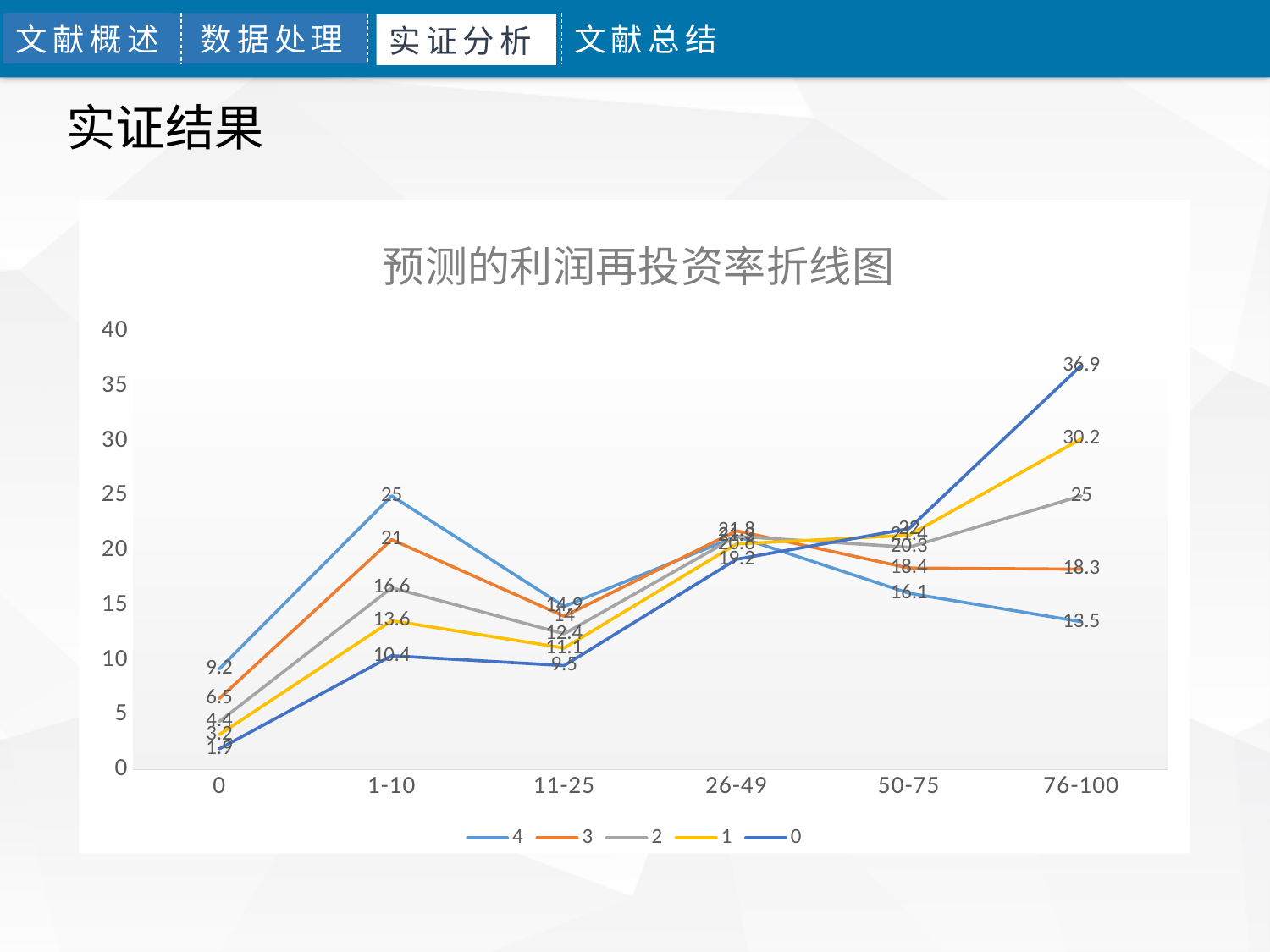

文献概述
数据处理
文献总结

实证分析
实证结果

### Chart: 预测的利润再投资率折线图

| Category |  |  |  |  |  |
|---|---|---|---|---|---|
| 0 | 9.2 | 6.5 | 4.4 | 3.2 | 1.9 |
| 1-10 | 25.0 | 21.0 | 16.6 | 13.6 | 10.4 |
| 11-25 | 14.9 | 14.0 | 12.4 | 11.1 | 9.5 |
| 26-49 | 21.3 | 21.8 | 21.3 | 20.6 | 19.2 |
| 50-75 | 16.1 | 18.4 | 20.3 | 21.4 | 22.0 |
| 76-100 | 13.5 | 18.3 | 25.0 | 30.2 | 36.9 |